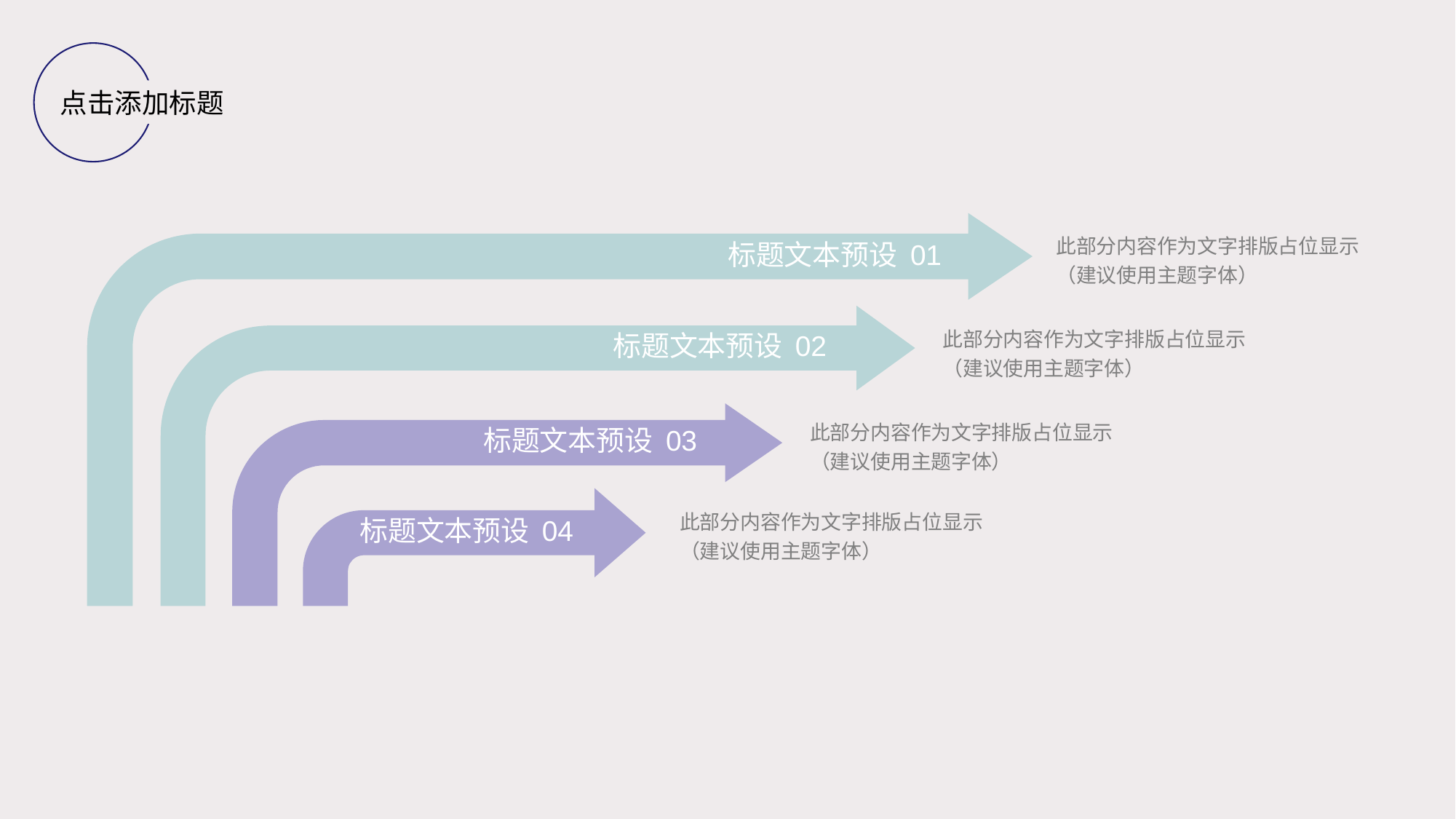

标题文本预设 01
此部分内容作为文字排版占位显示
（建议使用主题字体）

标题文本预设 02
此部分内容作为文字排版占位显示
（建议使用主题字体）

标题文本预设 03
此部分内容作为文字排版占位显示
（建议使用主题字体）

标题文本预设 04
此部分内容作为文字排版占位显示
（建议使用主题字体）